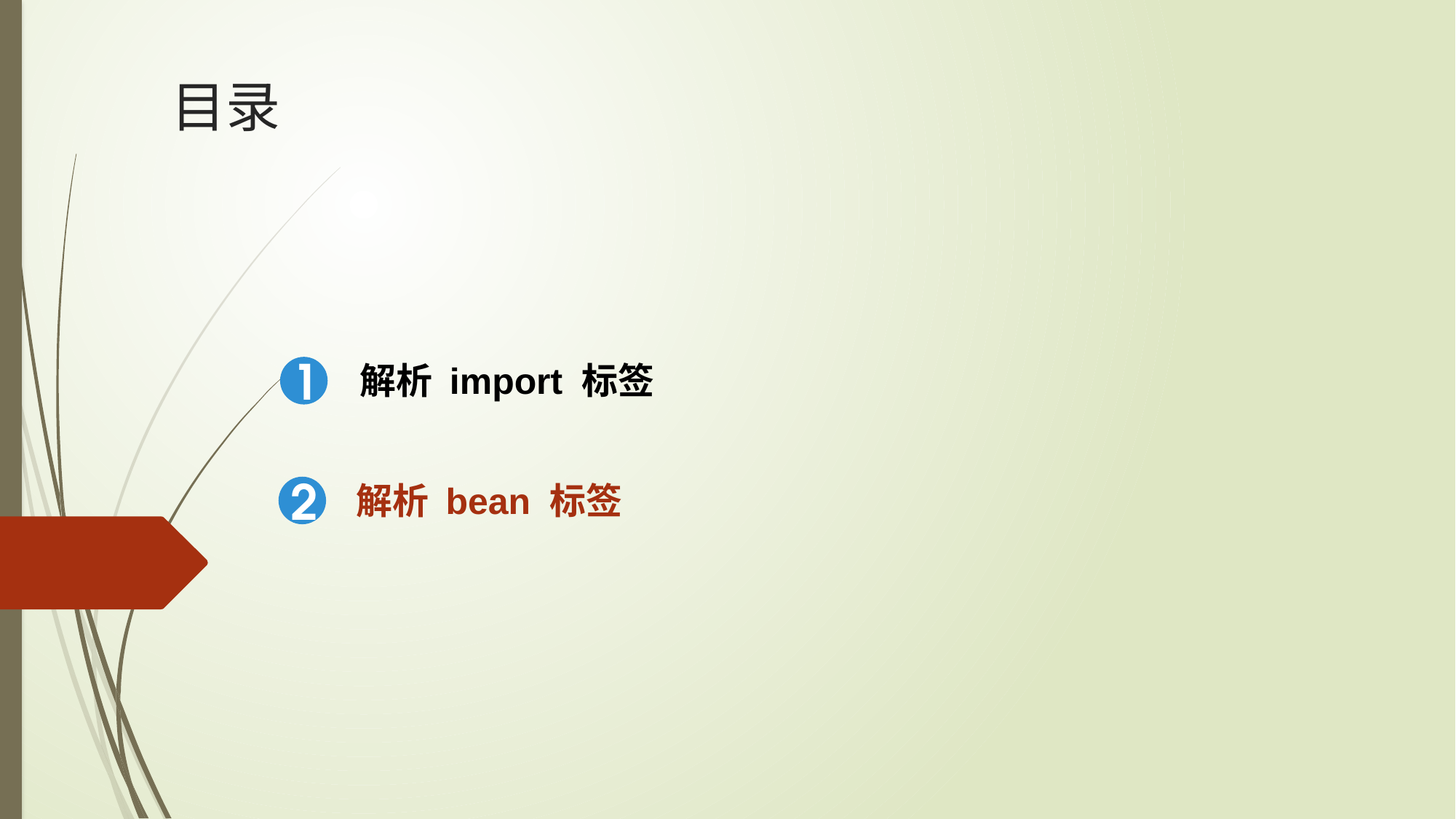

目录

1

解析 import 标签
2

解析 bean 标签